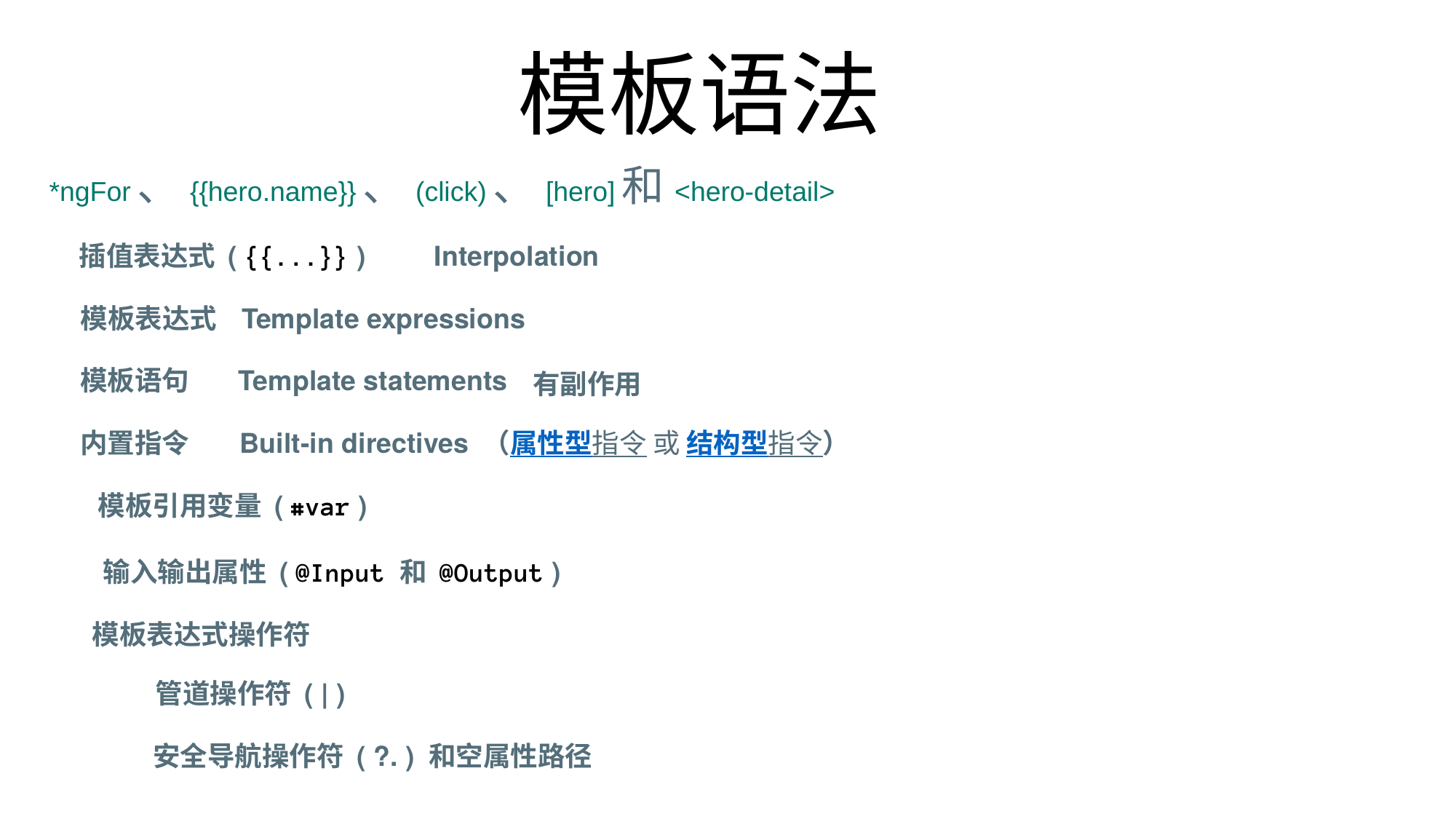

# 模板语法
*ngFor、{{hero.name}}、(click)、[hero]和<hero-detail>
插值表达式 ( {﻿{...}} )
Interpolation
模板表达式
Template expressions
模板语句
Template statements
有副作用
内置指令
Built-in directives （属性型指令 或 结构型指令）
模板引用变量 ( #var )
输入输出属性 ( @Input 和 @Output )
模板表达式操作符
管道操作符 ( | )
安全导航操作符 ( ?. ) 和空属性路径